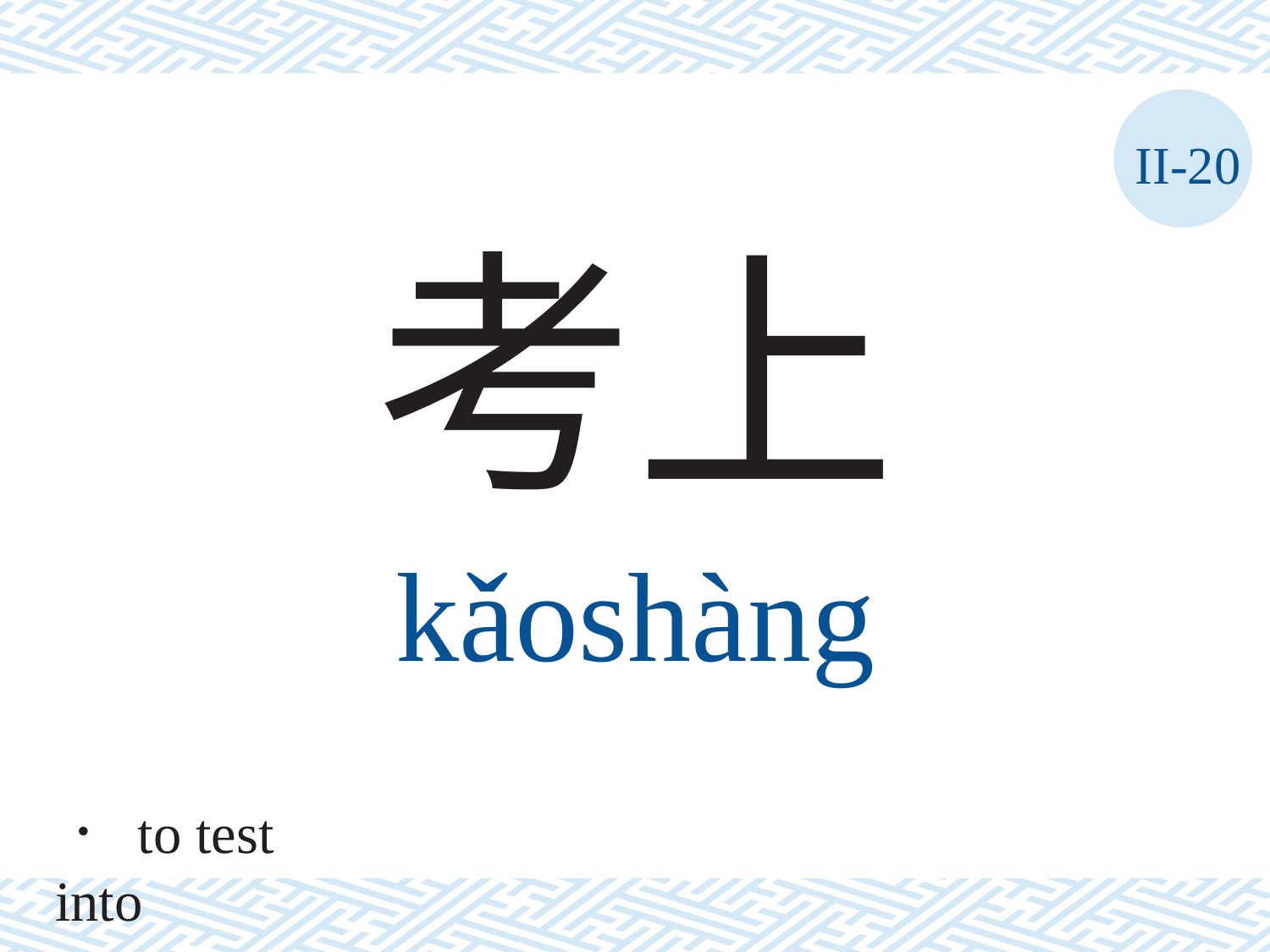

II-20
考上
kǎoshàng
． to test into